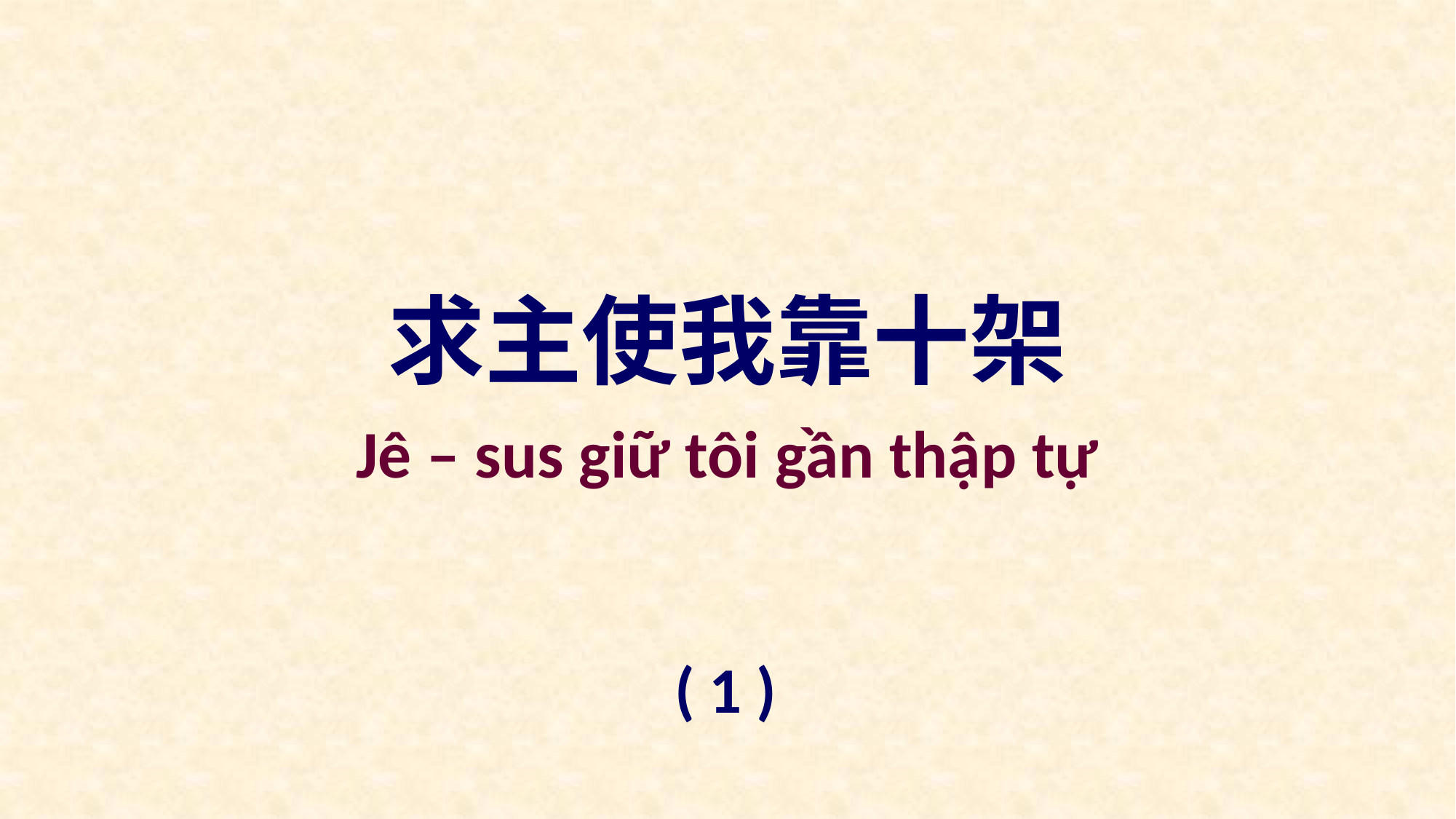

求主使我靠十架
Jê – sus giữ tôi gần thập tự
( 1 )